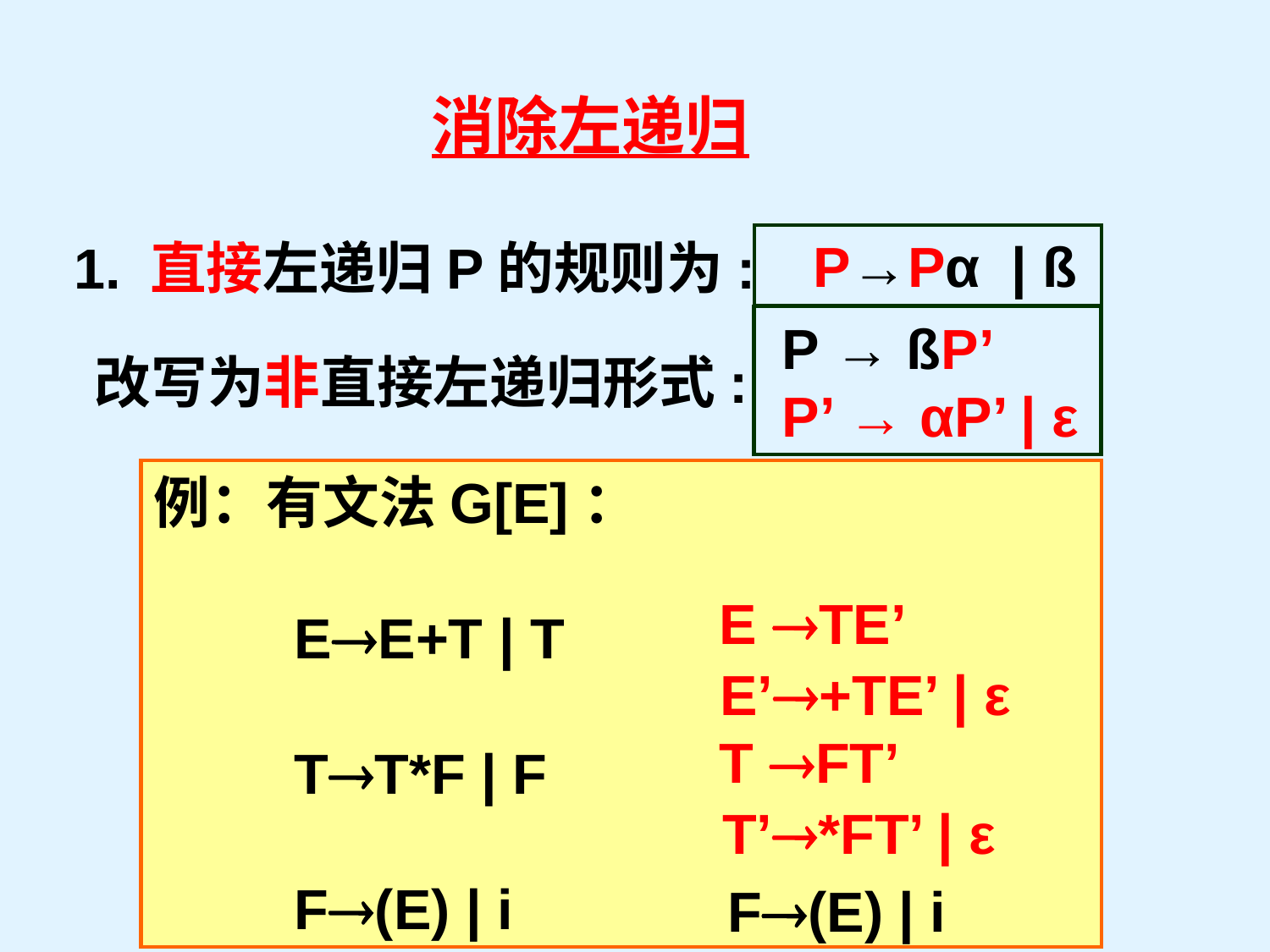

消除左递归
   P→Pα  | ß
1. 直接左递归P的规则为:
 P → ßP’
 P’ → αP’ | ε
改写为非直接左递归形式:
例：有文法G[E]：

         E→E+T | T
         T→T*F | F
         F→(E) | i
E →TE’
E’→+TE’ | ε
T →FT’
T’→*FT’ | ε
F→(E) | i